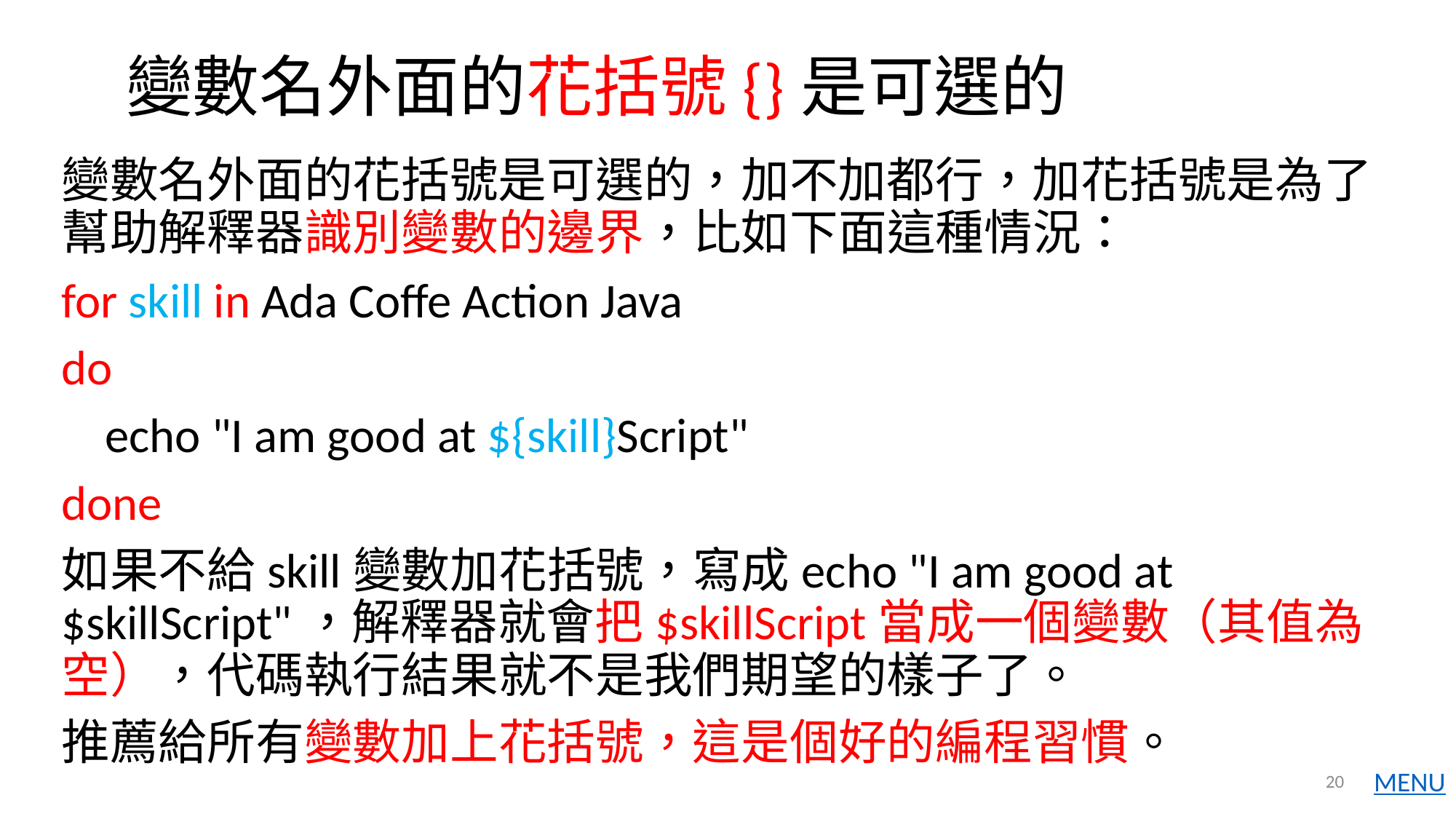

# 變數名外面的花括號{}是可選的
變數名外面的花括號是可選的，加不加都行，加花括號是為了幫助解釋器識別變數的邊界，比如下面這種情況：
for skill in Ada Coffe Action Java
do
    echo "I am good at ${skill}Script"
done
如果不給skill變數加花括號，寫成echo "I am good at $skillScript"，解釋器就會把$skillScript當成一個變數（其值為空），代碼執行結果就不是我們期望的樣子了。
推薦給所有變數加上花括號，這是個好的編程習慣。

20